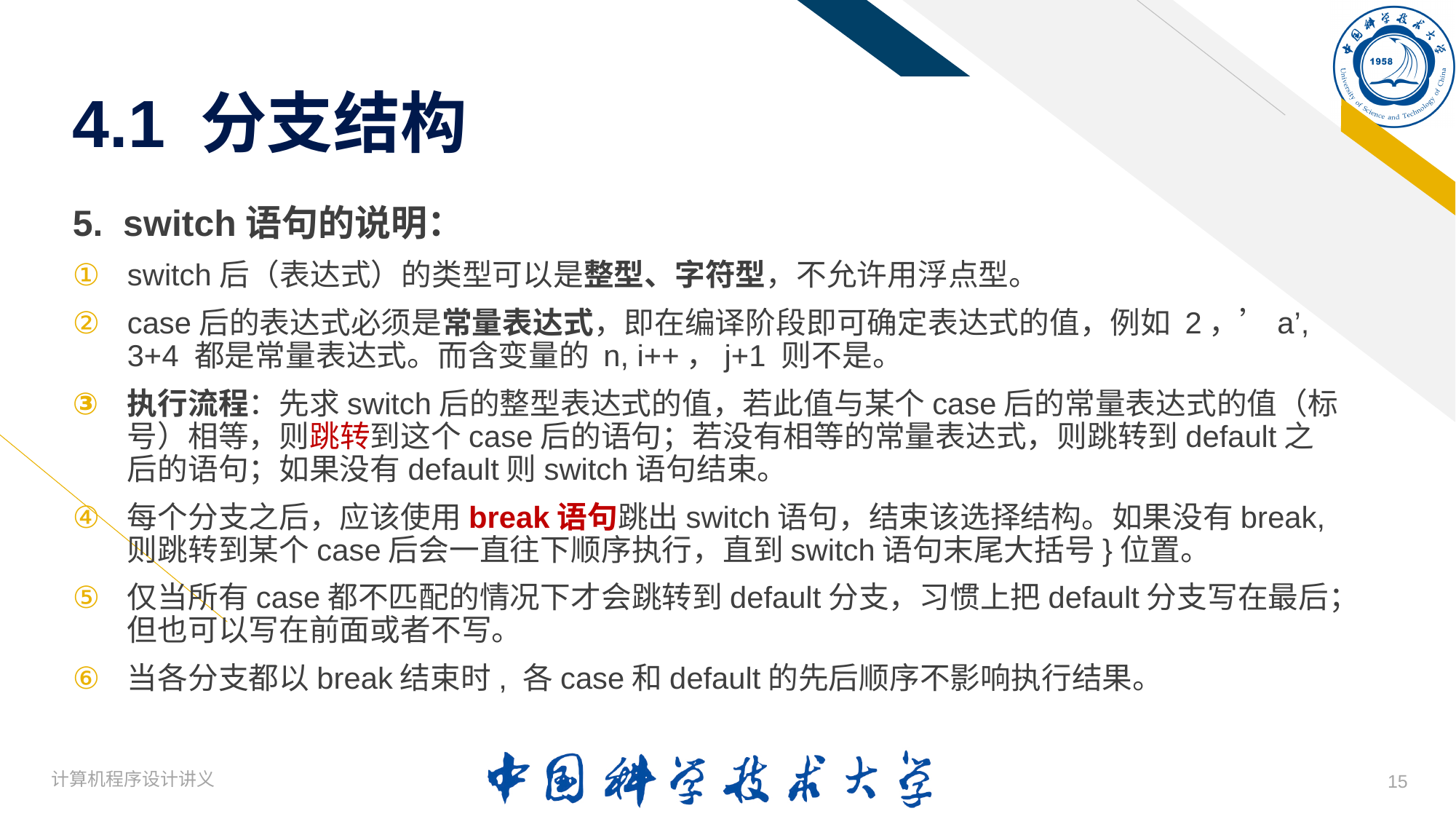

# 4.1 分支结构
5.  switch语句的说明：
switch后（表达式）的类型可以是整型、字符型，不允许用浮点型。
case后的表达式必须是常量表达式，即在编译阶段即可确定表达式的值，例如 2，’a’, 3+4 都是常量表达式。而含变量的 n, i++，j+1 则不是。
执行流程：先求switch后的整型表达式的值，若此值与某个case后的常量表达式的值（标号）相等，则跳转到这个case后的语句；若没有相等的常量表达式，则跳转到default之后的语句；如果没有default则switch语句结束。
每个分支之后，应该使用break语句跳出switch语句，结束该选择结构。如果没有break,则跳转到某个case后会一直往下顺序执行，直到switch语句末尾大括号}位置。
仅当所有case都不匹配的情况下才会跳转到default分支，习惯上把default分支写在最后；但也可以写在前面或者不写。
当各分支都以break结束时, 各case和default的先后顺序不影响执行结果。
计算机程序设计讲义
15